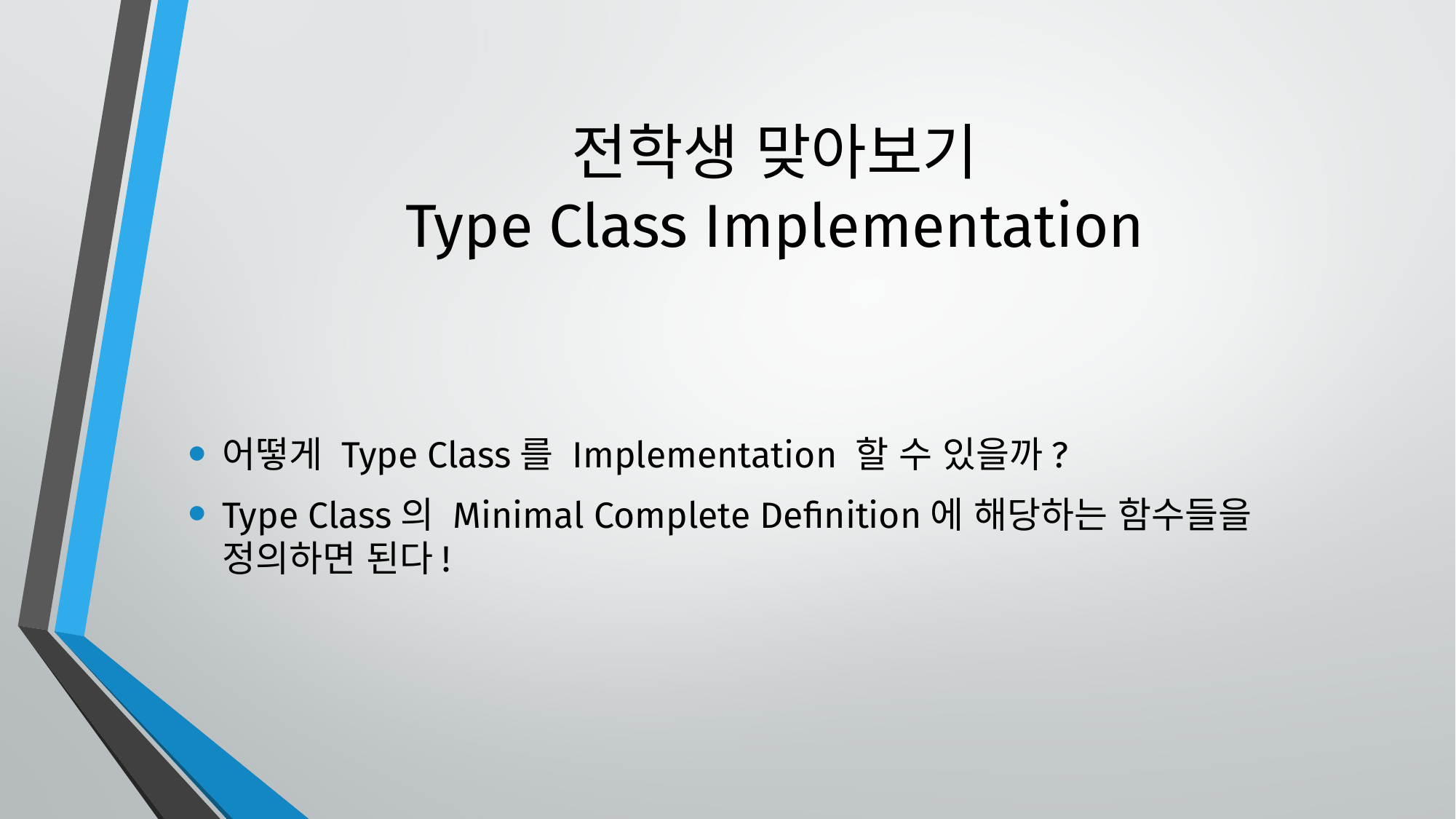

# 전학생 맞아보기 Type Class Implementation
어떻게 Type Class를 Implementation 할 수 있을까?
Type Class의 Minimal Complete Definition에 해당하는 함수들을 정의하면 된다!